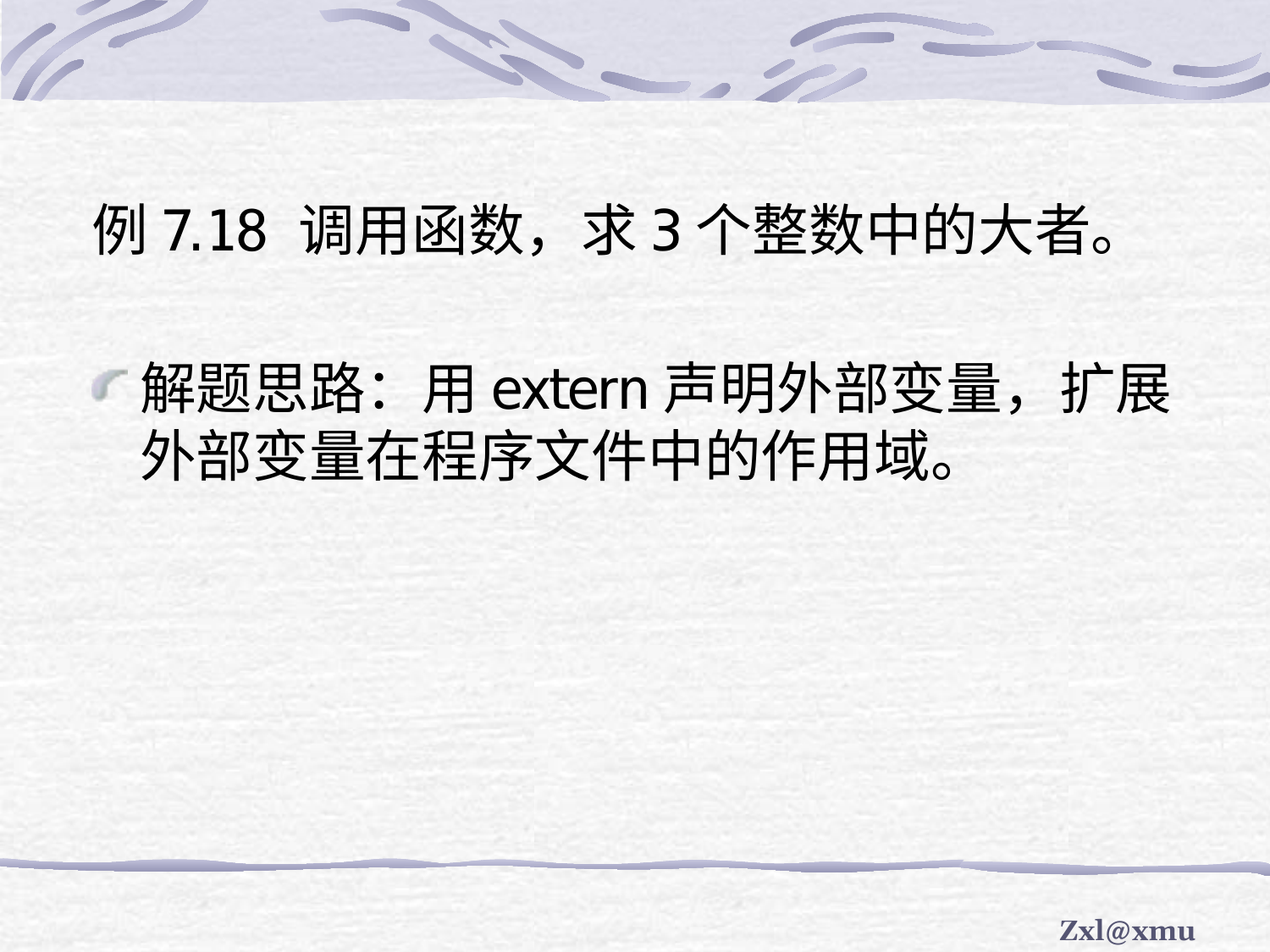

例7.18 调用函数，求3个整数中的大者。

解题思路：用extern声明外部变量，扩展外部变量在程序文件中的作用域。